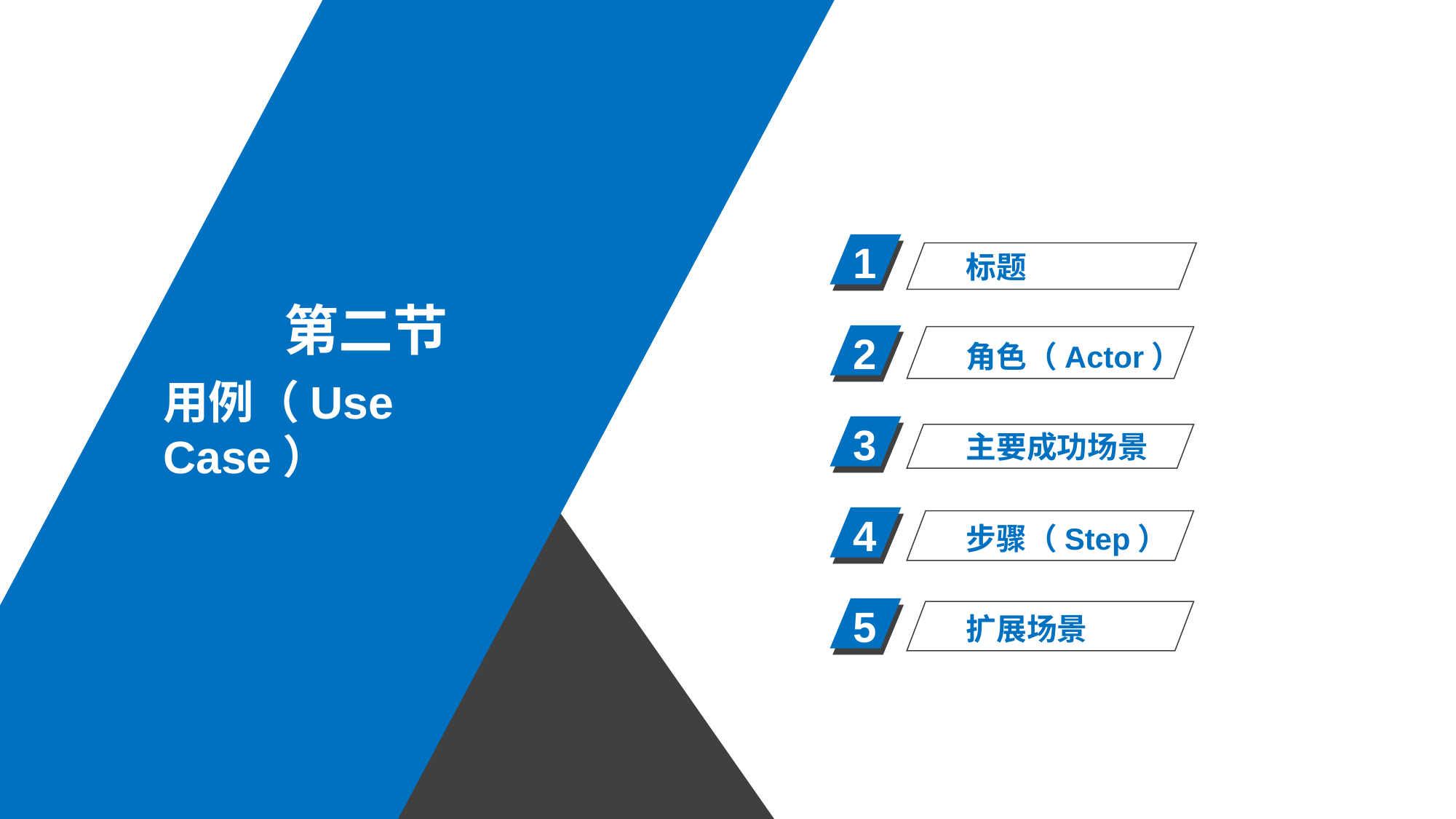

1

标题
第二节
2

角色（Actor）
用例（Use Case）
3

主要成功场景

4

步骤（Step）
5

扩展场景